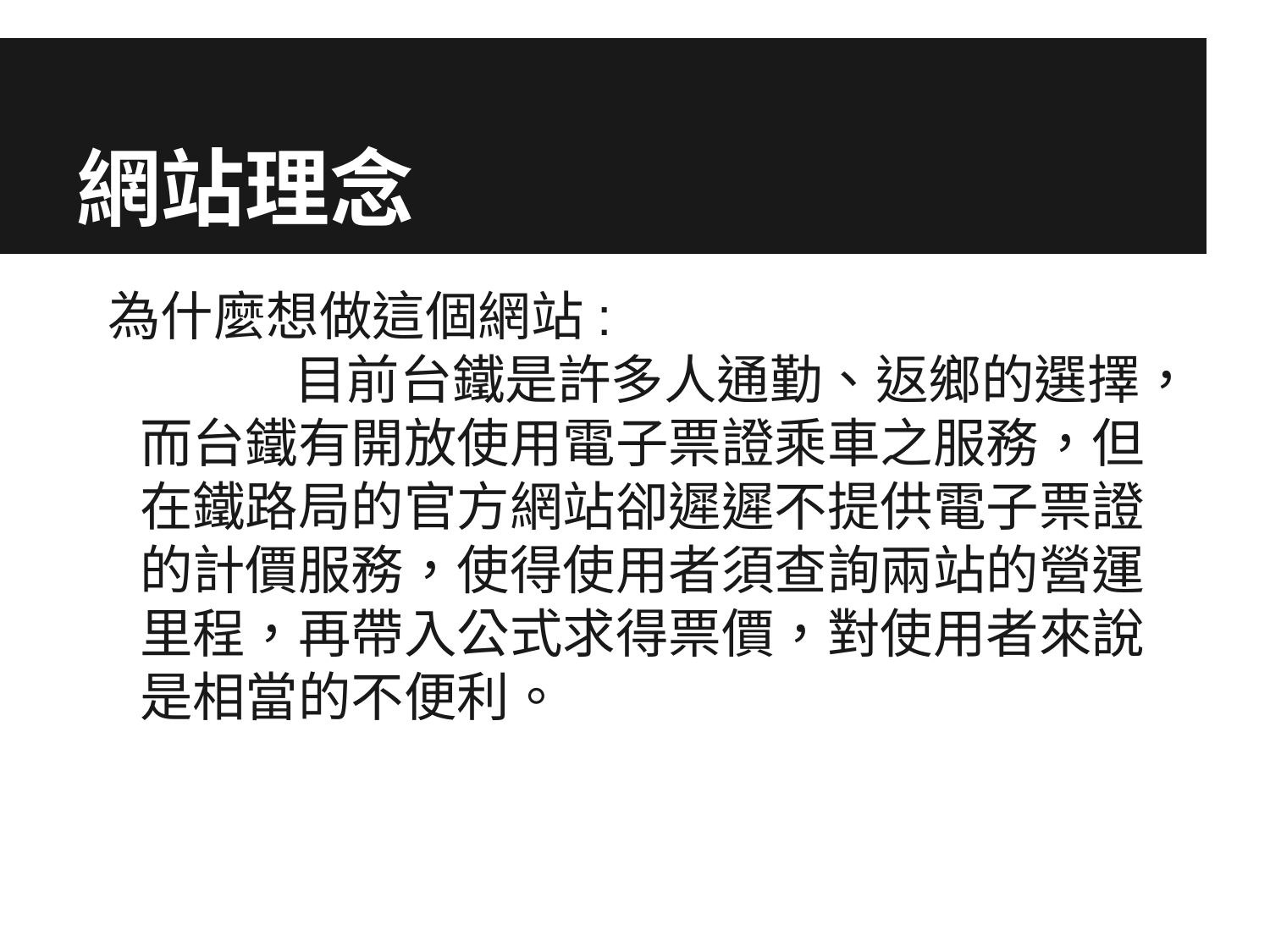

# 網站理念
為什麼想做這個網站:
		 目前台鐵是許多人通勤、返鄉的選擇，而台鐵有開放使用電子票證乘車之服務，但在鐵路局的官方網站卻遲遲不提供電子票證的計價服務，使得使用者須查詢兩站的營運里程，再帶入公式求得票價，對使用者來說是相當的不便利。